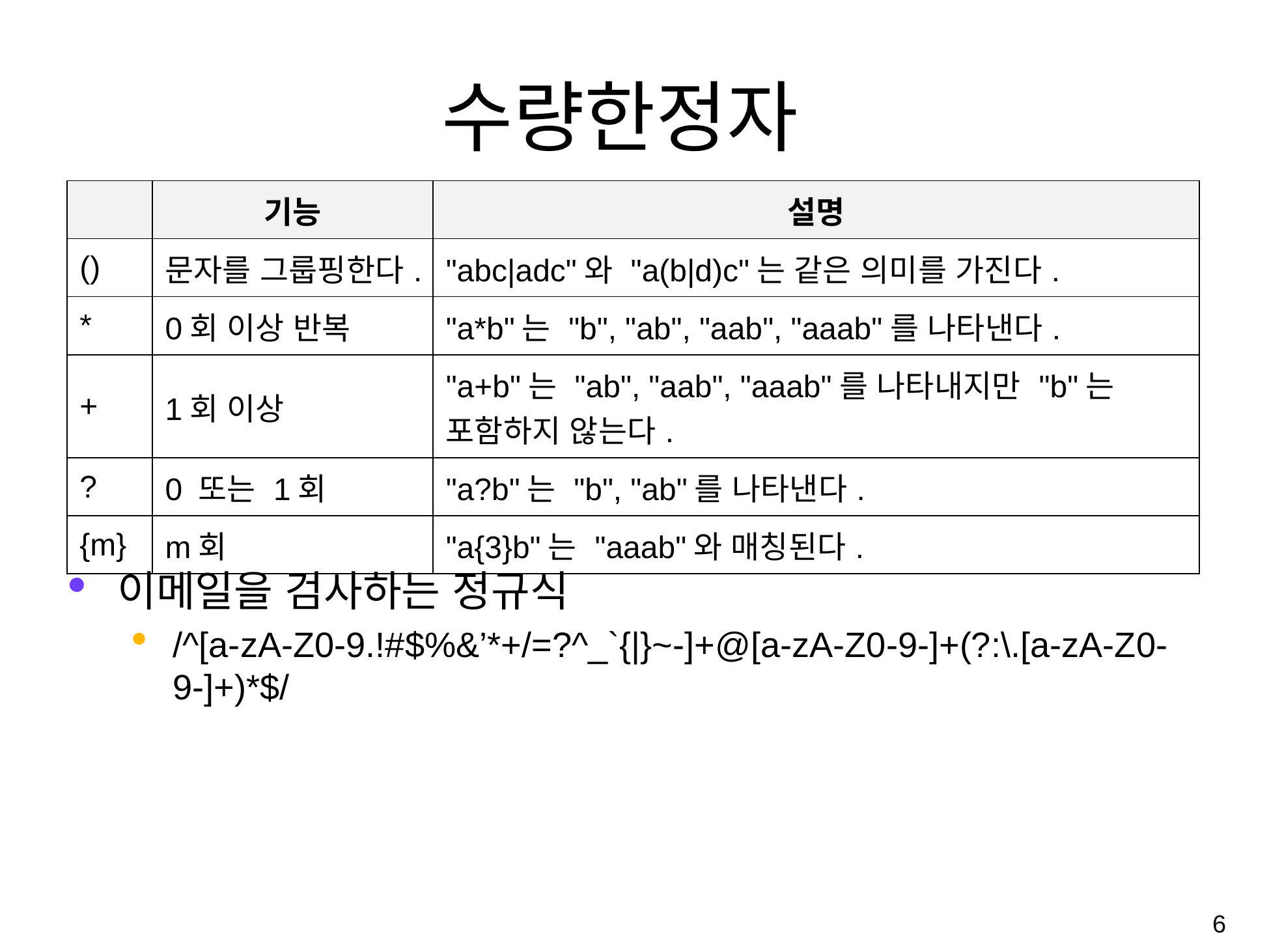

# 수량한정자
|  | 기능 | 설명 |
| --- | --- | --- |
| () | 문자를 그룹핑한다. | "abc|adc"와 "a(b|d)c"는 같은 의미를 가진다. |
| \* | 0회 이상 반복 | "a\*b"는 "b", "ab", "aab", "aaab"를 나타낸다. |
| + | 1회 이상 | "a+b"는 "ab", "aab", "aaab"를 나타내지만 "b"는 포함하지 않는다. |
| ? | 0 또는 1회 | "a?b"는 "b", "ab"를 나타낸다. |
| {m} | m회 | "a{3}b"는 "aaab"와 매칭된다. |
이메일을 검사하는 정규식
/^[a-zA-Z0-9.!#$%&’*+/=?^_`{|}~-]+@[a-zA-Z0-9-]+(?:\.[a-zA-Z0-9-]+)*$/
6